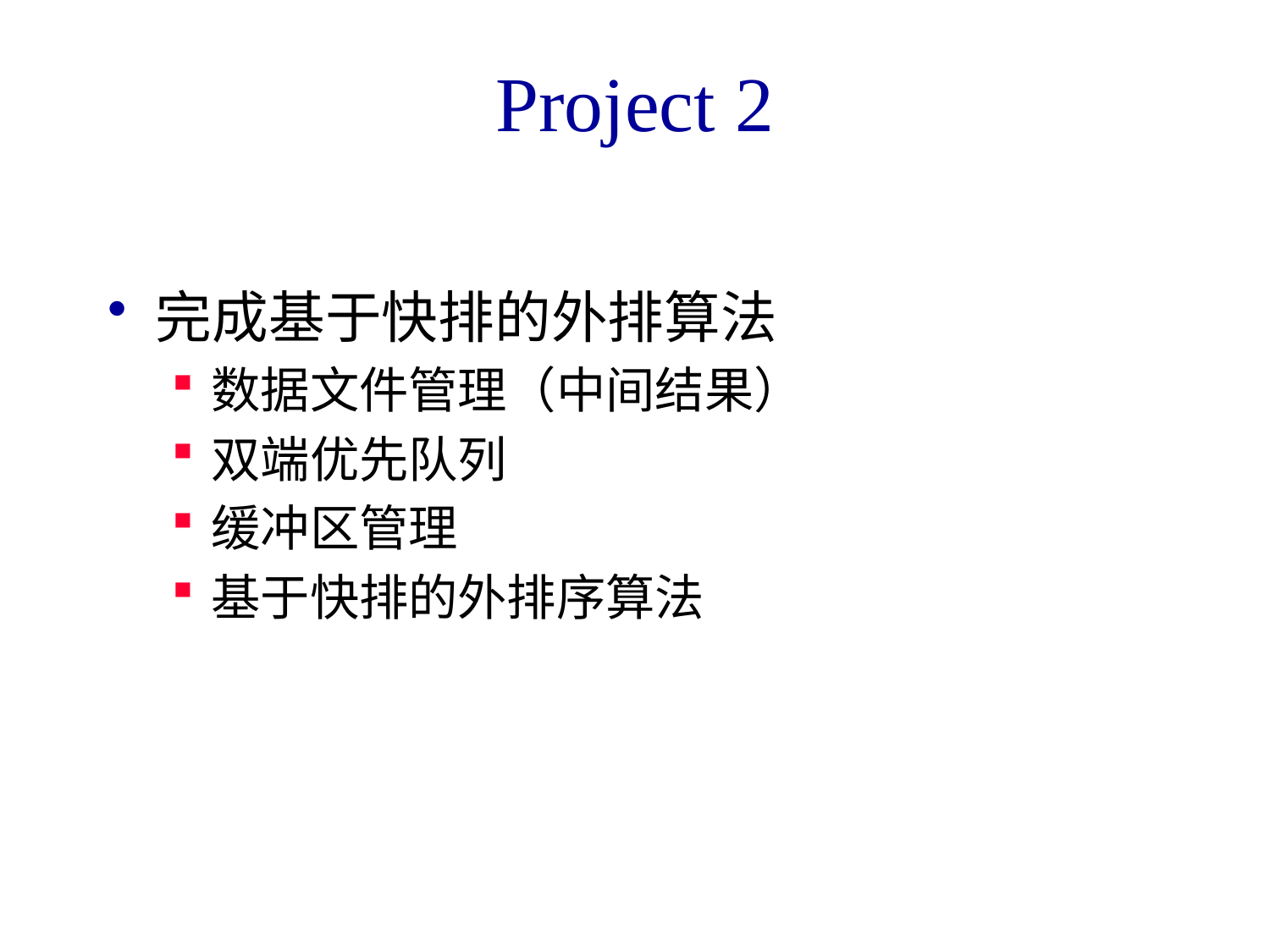

# Project 2
完成基于快排的外排算法
数据文件管理（中间结果）
双端优先队列
缓冲区管理
基于快排的外排序算法